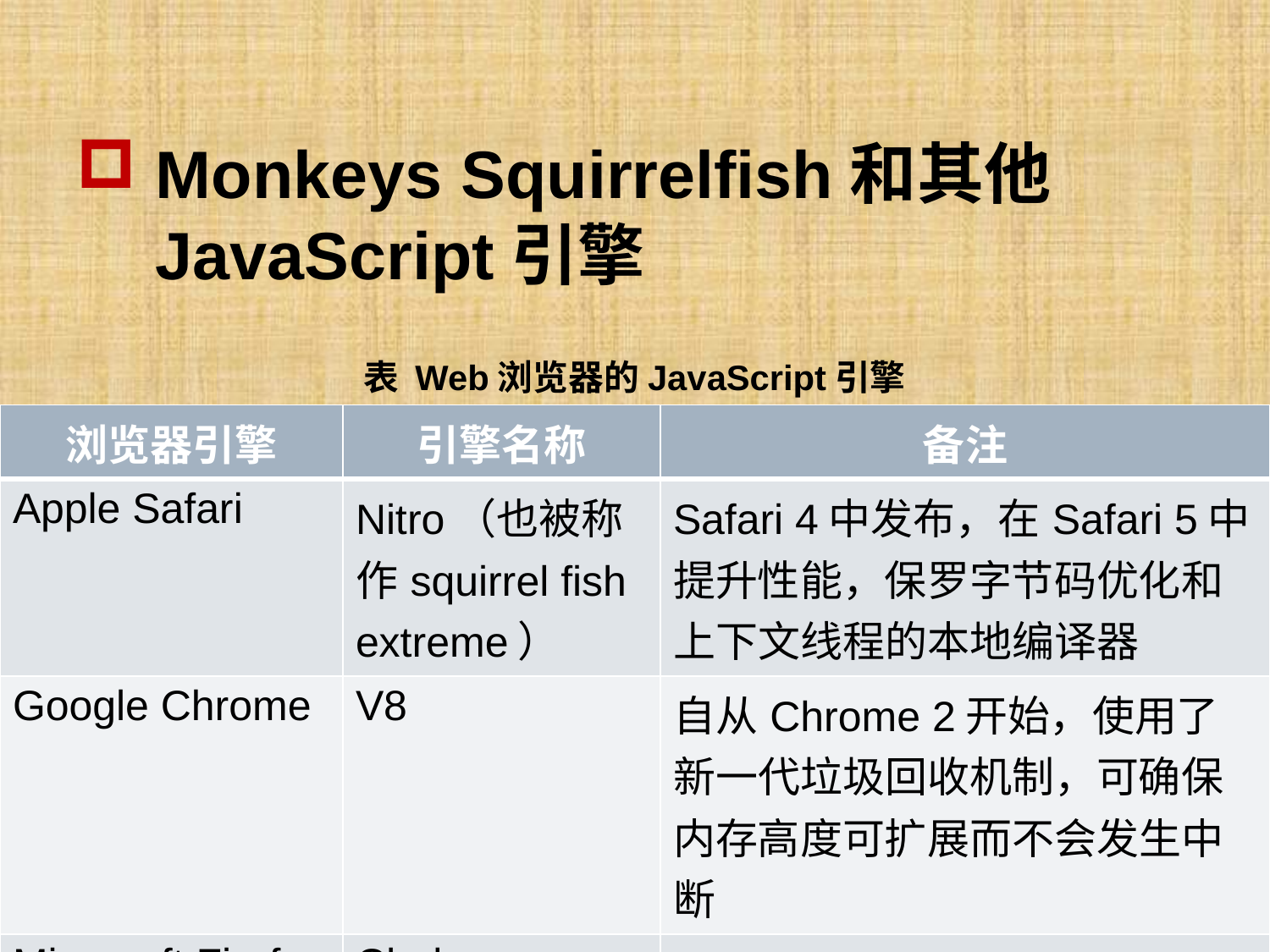

# Monkeys Squirrelfish和其他JavaScript引擎
表 Web浏览器的JavaScript引擎
| 浏览器引擎 | 引擎名称 | 备注 |
| --- | --- | --- |
| Apple Safari | Nitro（也被称作squirrel fish extreme） | Safari 4中发布，在Safari 5中提升性能，保罗字节码优化和上下文线程的本地编译器 |
| Google Chrome | V8 | 自从Chrome 2开始，使用了新一代垃圾回收机制，可确保内存高度可扩展而不会发生中断 |
| Microsoft Firefox | Chakra | 注重于后台编译和高效的类型系统，速度比IE8快10倍 |
60
HTML5 Technology